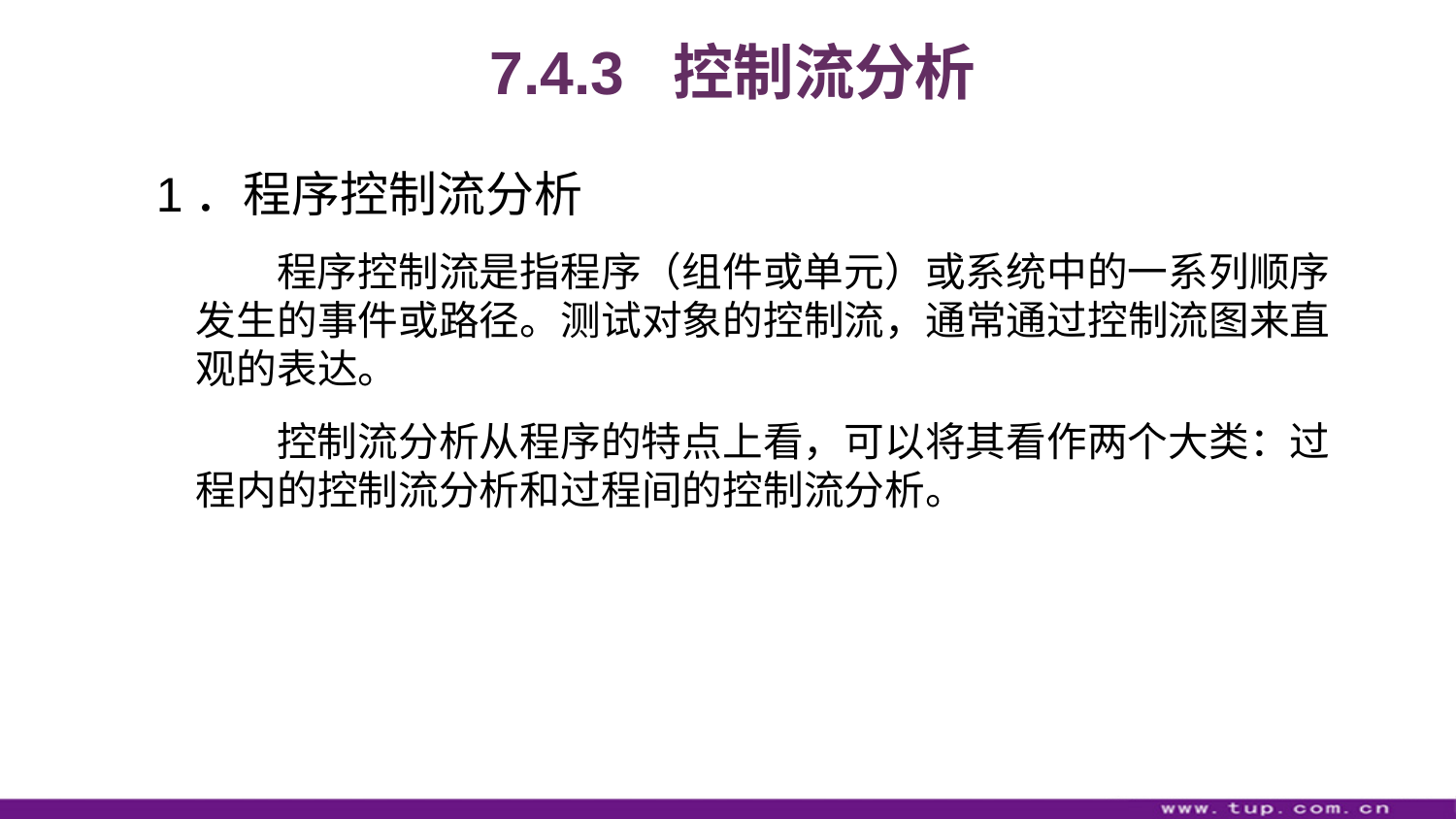

7.4.3  控制流分析
1．程序控制流分析
程序控制流是指程序（组件或单元）或系统中的一系列顺序发生的事件或路径。测试对象的控制流，通常通过控制流图来直观的表达。
控制流分析从程序的特点上看，可以将其看作两个大类：过程内的控制流分析和过程间的控制流分析。